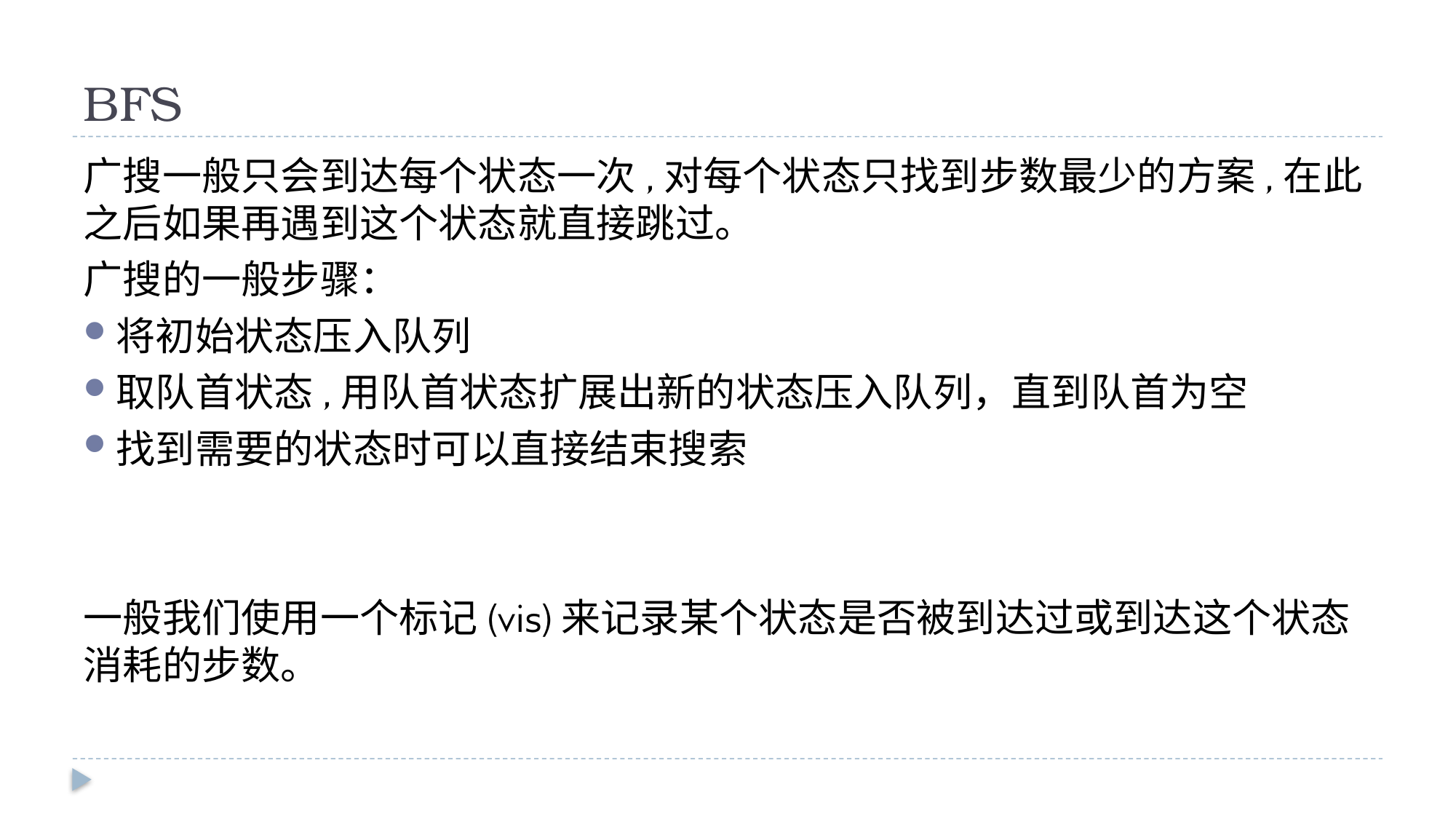

# BFS
广搜一般只会到达每个状态一次,对每个状态只找到步数最少的方案,在此之后如果再遇到这个状态就直接跳过。
广搜的一般步骤：
将初始状态压入队列
取队首状态,用队首状态扩展出新的状态压入队列，直到队首为空
找到需要的状态时可以直接结束搜索

一般我们使用一个标记(vis)来记录某个状态是否被到达过或到达这个状态消耗的步数。